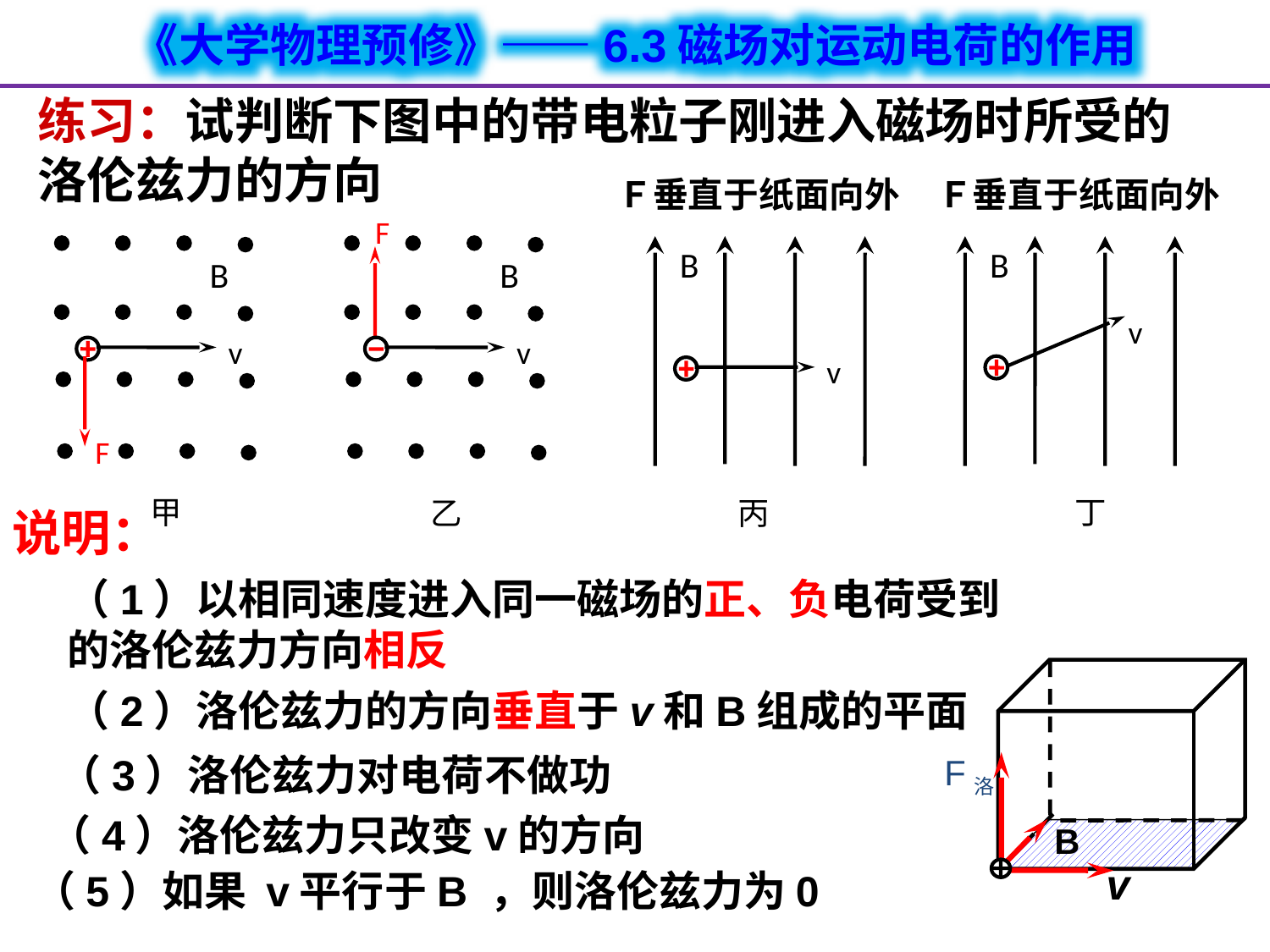

练习：试判断下图中的带电粒子刚进入磁场时所受的洛伦兹力的方向
Ｆ垂直于纸面向外
Ｆ垂直于纸面向外
F

B

v

B

v

B
B
v

v

F
甲
丁
乙
丙
说明：
（1）以相同速度进入同一磁场的正、负电荷受到的洛伦兹力方向相反

 F洛

B

v

（2）洛伦兹力的方向垂直于v和B组成的平面
（3）洛伦兹力对电荷不做功
（4）洛伦兹力只改变v的方向
（5）如果 v平行于B ，则洛伦兹力为0